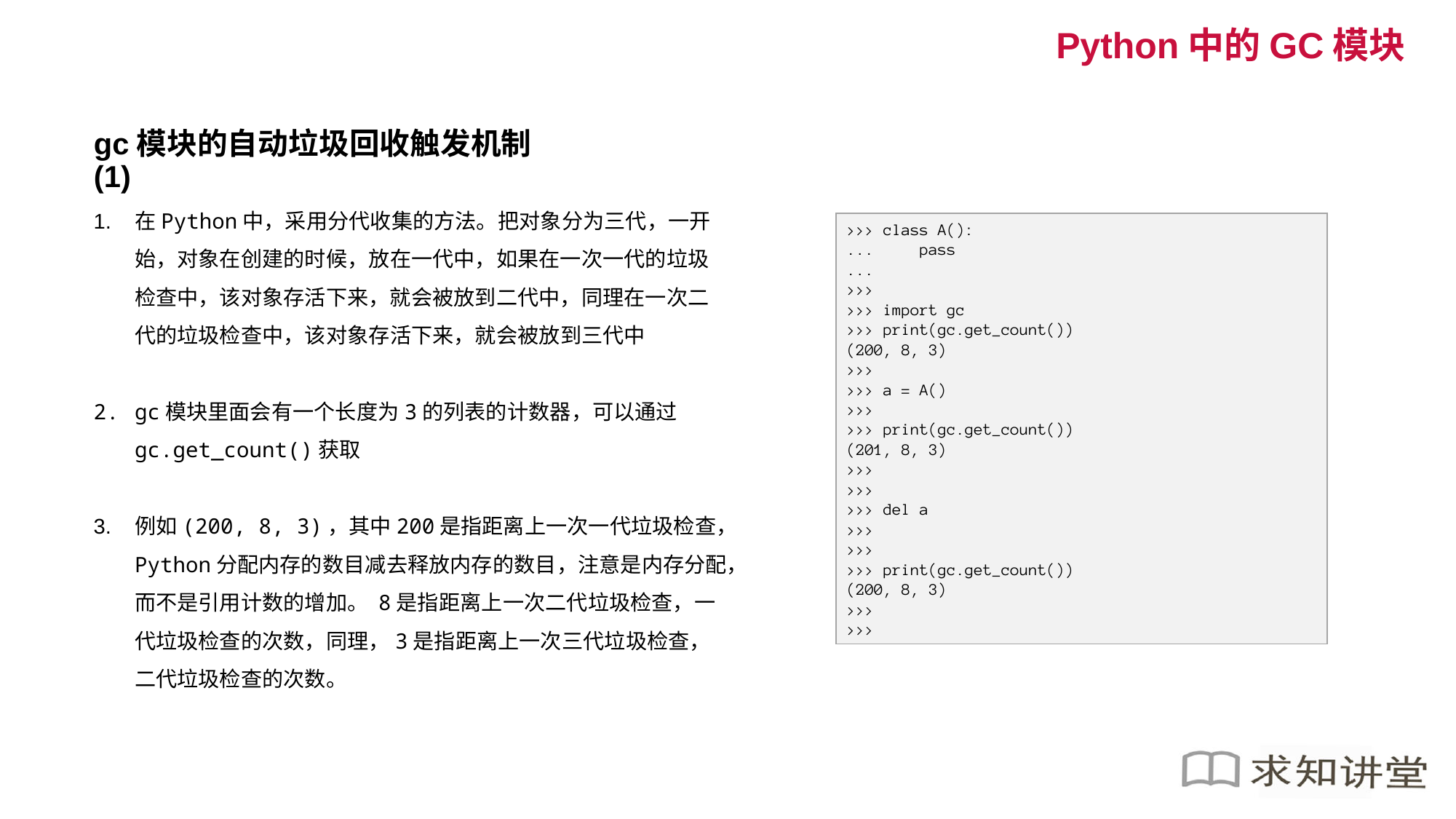

Python中的GC模块

gc模块的自动垃圾回收触发机制(1)
在Python中，采用分代收集的方法。把对象分为三代，一开始，对象在创建的时候，放在一代中，如果在一次一代的垃圾检查中，该对象存活下来，就会被放到二代中，同理在一次二代的垃圾检查中，该对象存活下来，就会被放到三代中

gc模块里面会有一个长度为3的列表的计数器，可以通过gc.get_count()获取

例如(200, 8, 3)，其中200是指距离上一次一代垃圾检查，Python分配内存的数目减去释放内存的数目，注意是内存分配，而不是引用计数的增加。 8是指距离上一次二代垃圾检查，一代垃圾检查的次数，同理，3是指距离上一次三代垃圾检查，二代垃圾检查的次数。

>>> class A():
...     pass
...
>>>
>>> import gc
>>> print(gc.get_count())
(200, 8, 3)
>>>
>>> a = A()
>>>
>>> print(gc.get_count())
(201, 8, 3)
>>>
>>>
>>> del a
>>>
>>>
>>> print(gc.get_count())
(200, 8, 3)
>>>
>>>